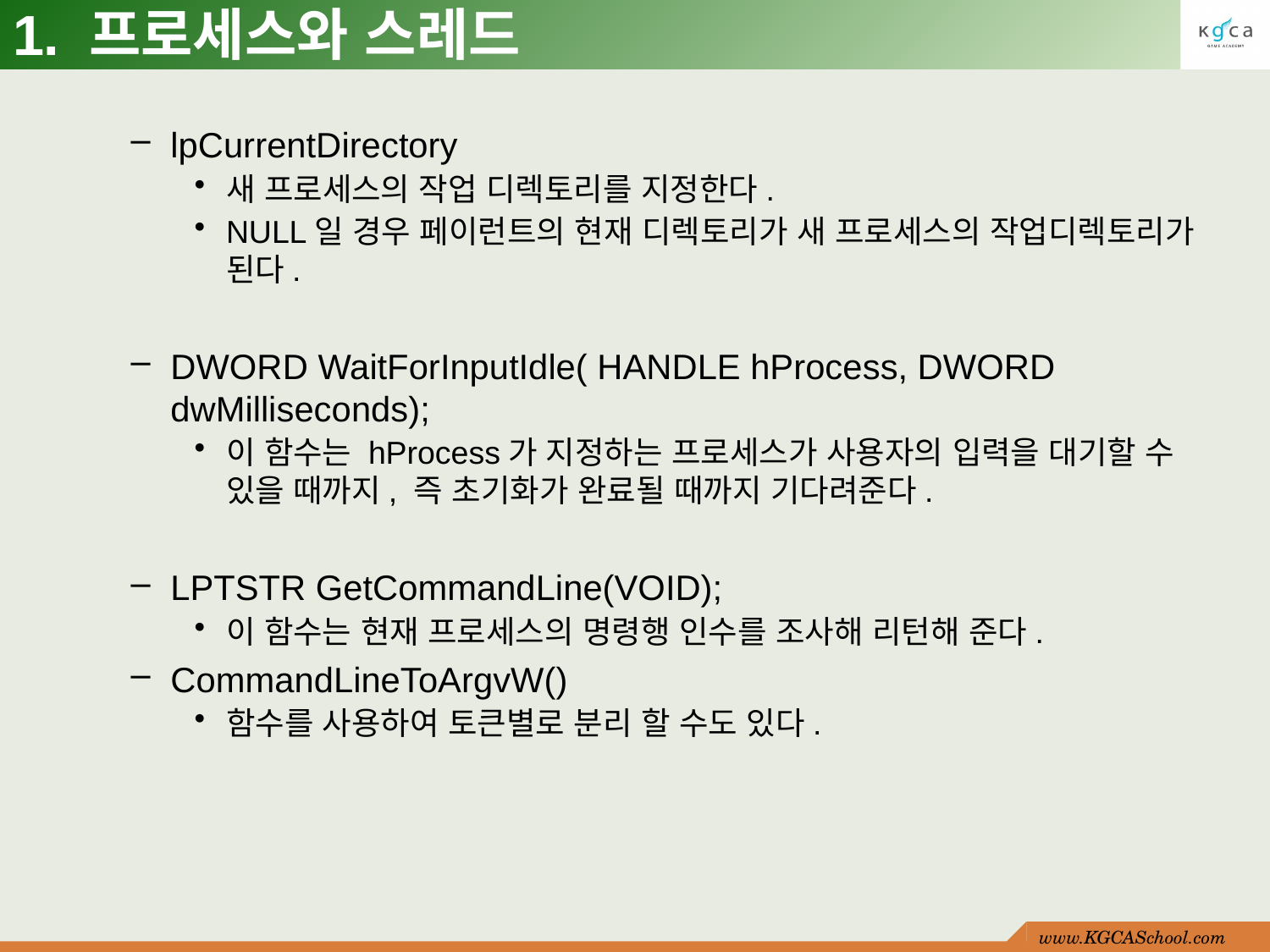

# 1. 프로세스와 스레드
lpCurrentDirectory
새 프로세스의 작업 디렉토리를 지정한다.
NULL일 경우 페이런트의 현재 디렉토리가 새 프로세스의 작업디렉토리가 된다.

DWORD WaitForInputIdle( HANDLE hProcess, DWORD dwMilliseconds);
이 함수는 hProcess가 지정하는 프로세스가 사용자의 입력을 대기할 수 있을 때까지, 즉 초기화가 완료될 때까지 기다려준다.

LPTSTR GetCommandLine(VOID);
이 함수는 현재 프로세스의 명령행 인수를 조사해 리턴해 준다.
CommandLineToArgvW()
함수를 사용하여 토큰별로 분리 할 수도 있다.